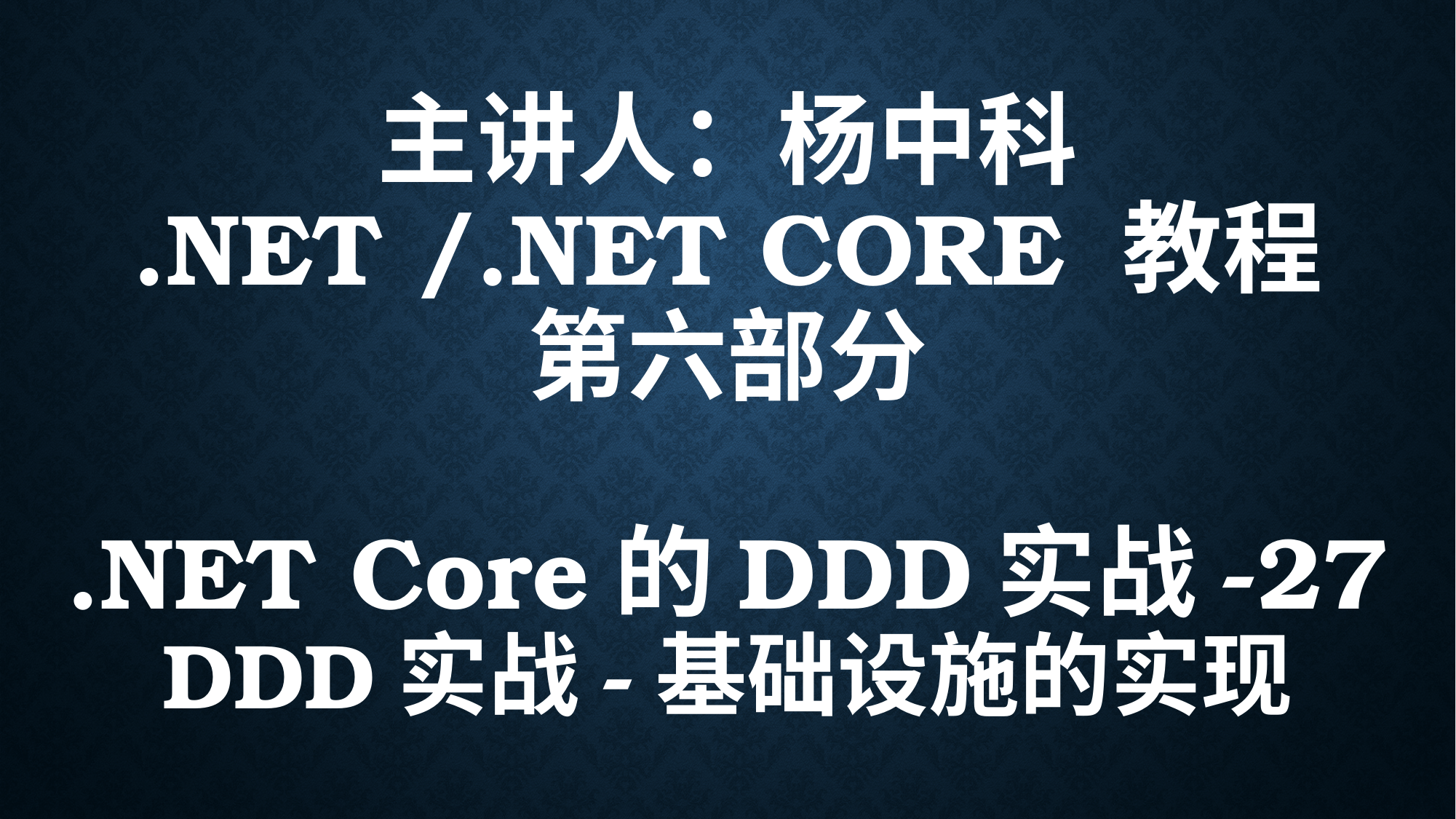

# 主讲人：杨中科 .NET /.NET Core 教程 第六部分 .NET Core的DDD实战-27 DDD实战-基础设施的实现